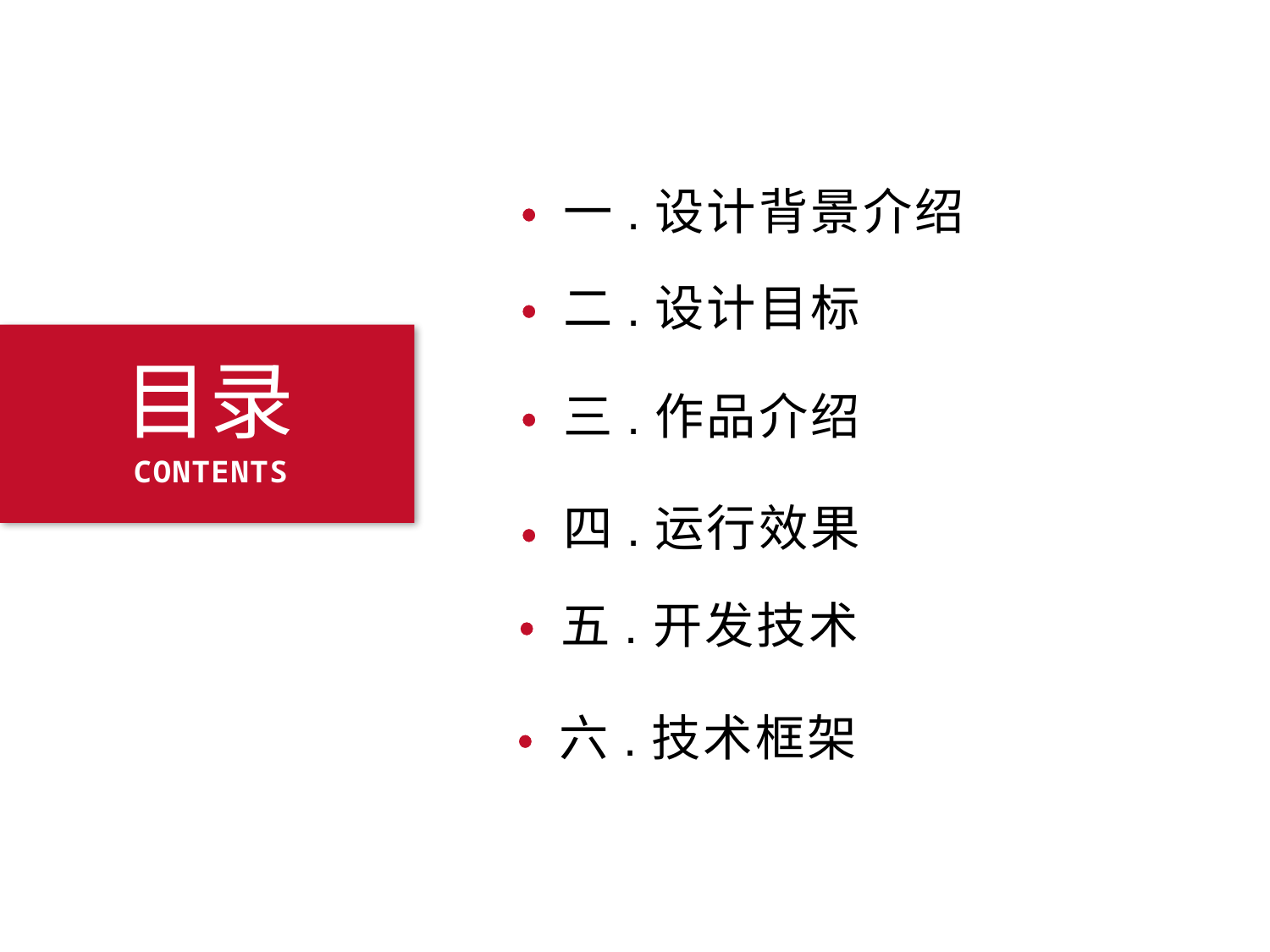

一.设计背景介绍

二.设计目标

目录
CONTENTS

三.作品介绍

四.运行效果

五.开发技术

六.技术框架